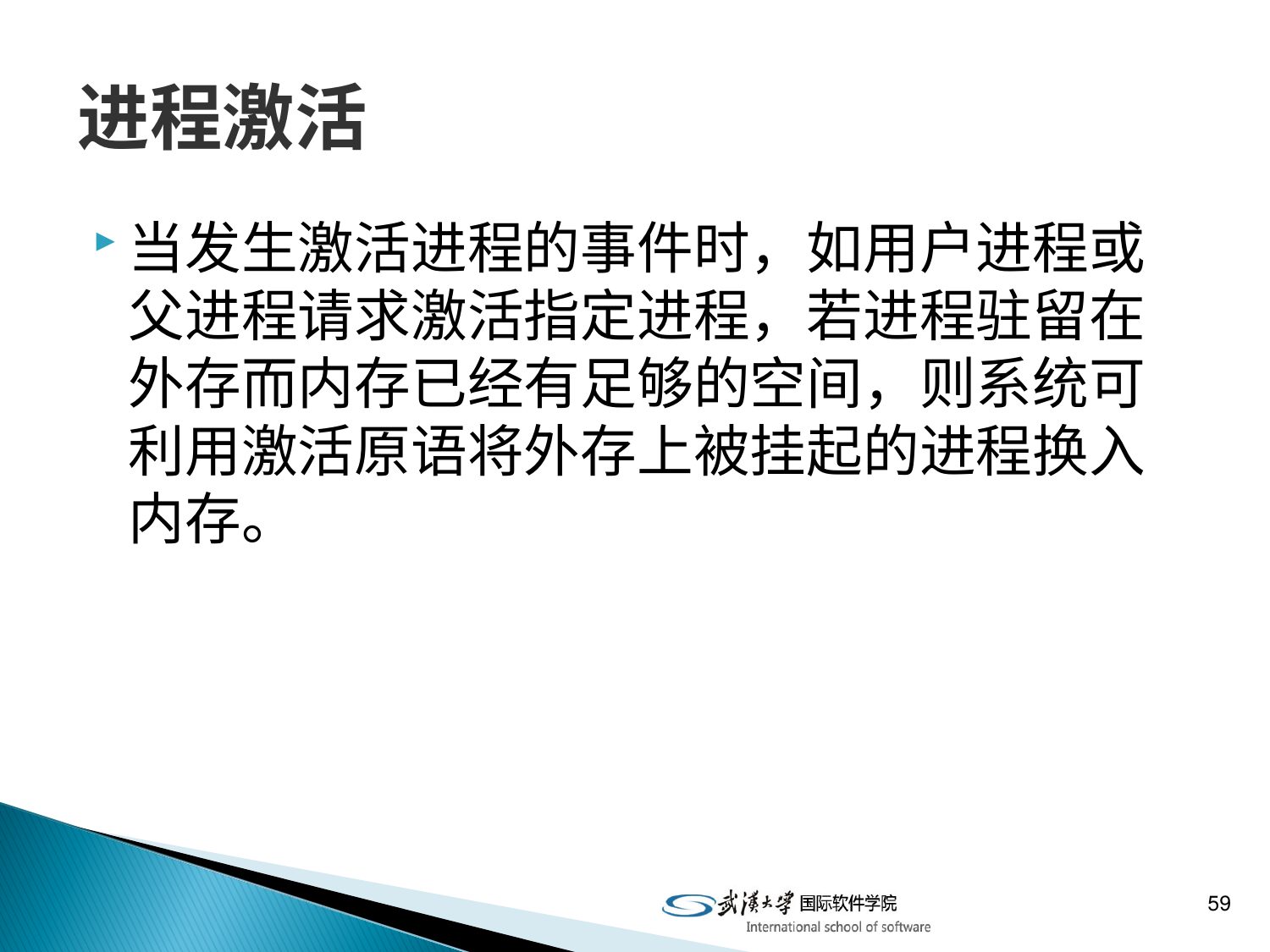

# 进程激活
当发生激活进程的事件时，如用户进程或父进程请求激活指定进程，若进程驻留在外存而内存已经有足够的空间，则系统可利用激活原语将外存上被挂起的进程换入内存。